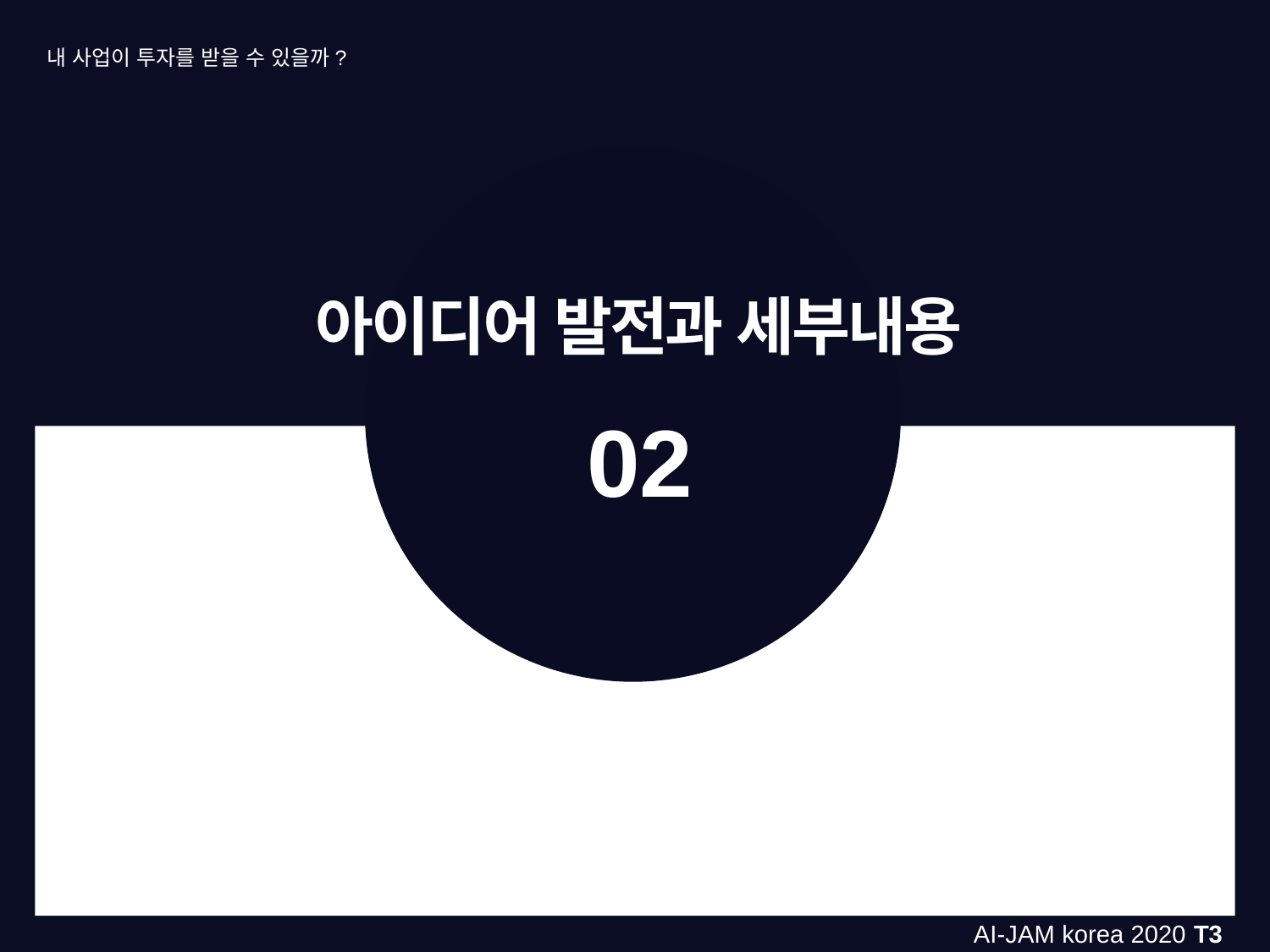

내 사업이 투자를 받을 수 있을까?

 아이디어 발전과 세부내용
02

AI-JAM korea 2020 T3